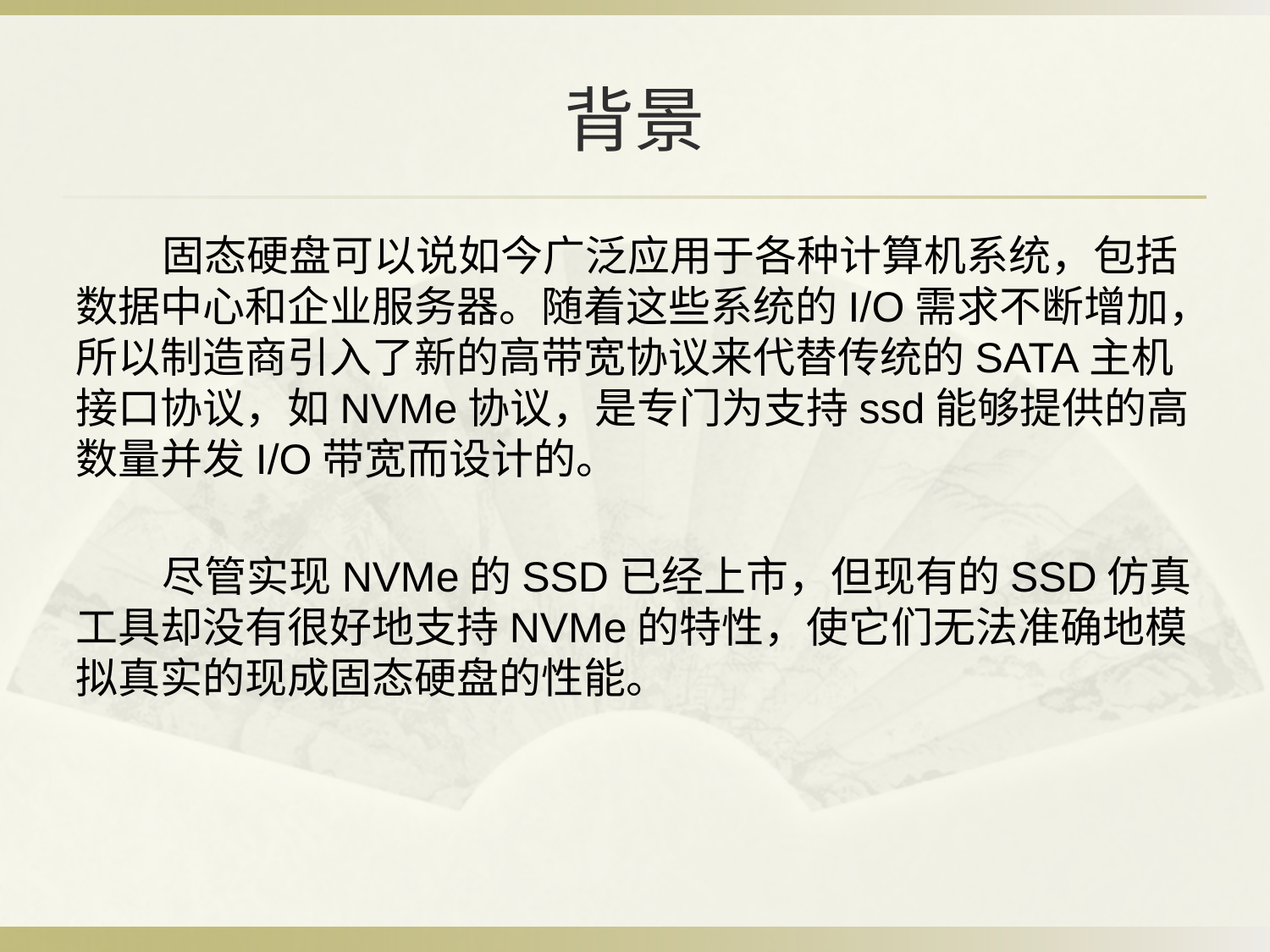

# 背景
        固态硬盘可以说如今广泛应用于各种计算机系统，包括数据中心和企业服务器。随着这些系统的I/O需求不断增加，所以制造商引入了新的高带宽协议来代替传统的SATA主机接口协议，如NVMe协议，是专门为支持ssd能够提供的高数量并发I/O带宽而设计的。

        尽管实现NVMe的SSD已经上市，但现有的SSD仿真工具却没有很好地支持NVMe的特性，使它们无法准确地模拟真实的现成固态硬盘的性能。